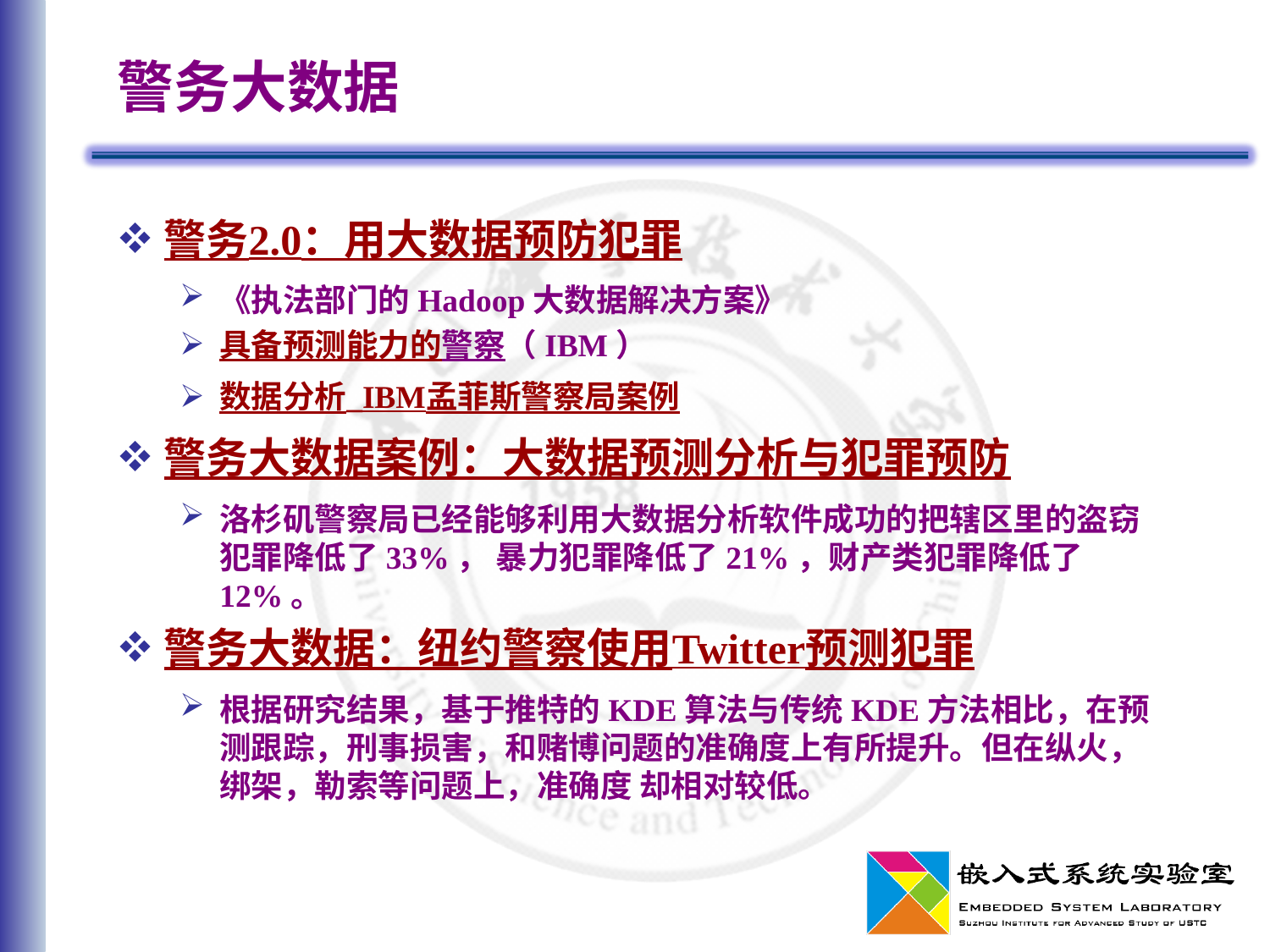

# 警务大数据
警务2.0：用大数据预防犯罪
《执法部门的Hadoop大数据解决方案》
具备预测能力的警察（IBM）
数据分析_IBM孟菲斯警察局案例
警务大数据案例：大数据预测分析与犯罪预防
洛杉矶警察局已经能够利用大数据分析软件成功的把辖区里的盗窃犯罪降低了33%， 暴力犯罪降低了21%，财产类犯罪降低了12%。
警务大数据：纽约警察使用Twitter预测犯罪
根据研究结果，基于推特的KDE算法与传统KDE方法相比，在预测跟踪，刑事损害，和赌博问题的准确度上有所提升。但在纵火，绑架，勒索等问题上，准确度 却相对较低。